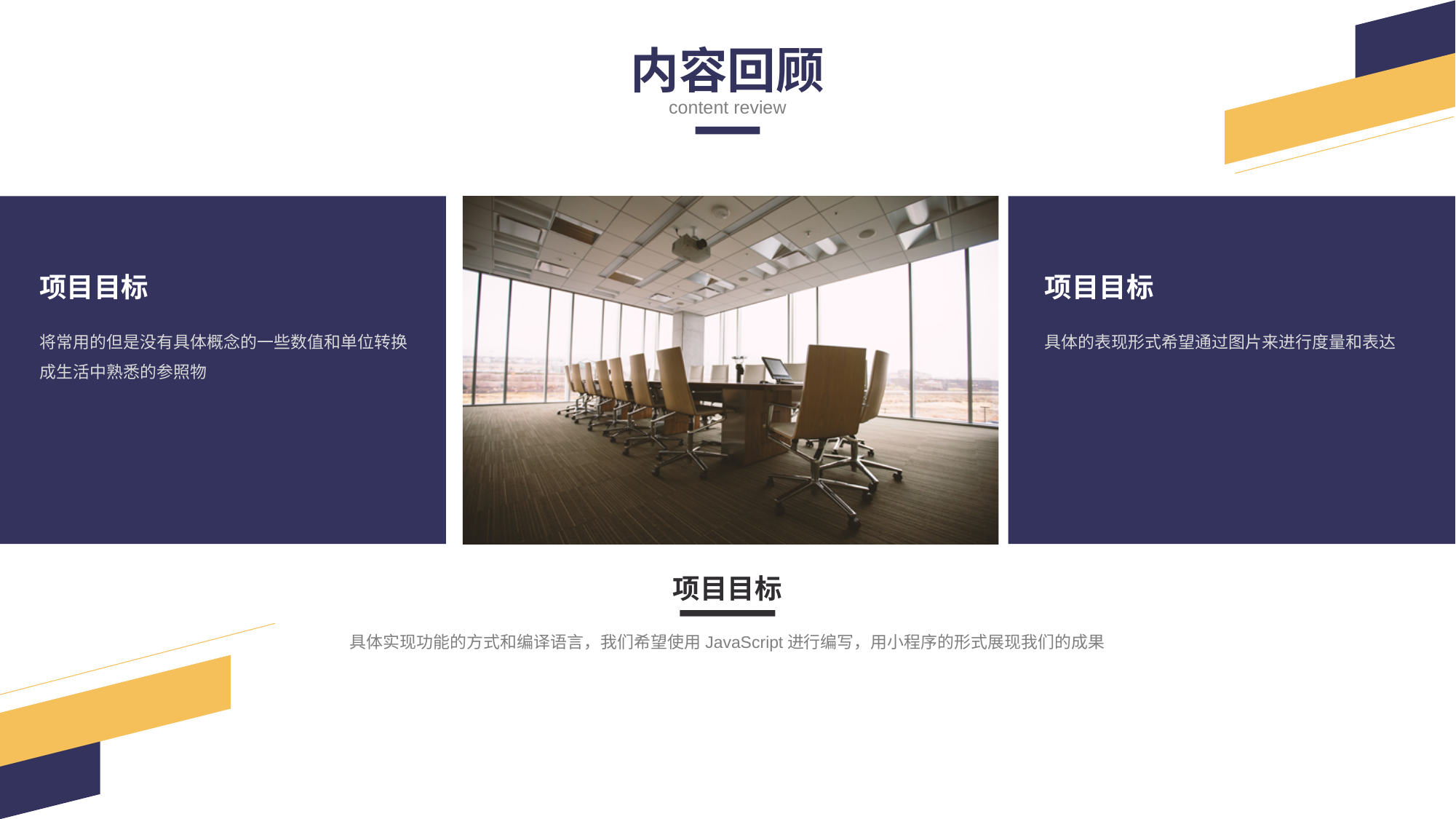

内容回顾

content review

项目目标
将常用的但是没有具体概念的一些数值和单位转换成生活中熟悉的参照物
项目目标
具体的表现形式希望通过图片来进行度量和表达
项目目标

具体实现功能的方式和编译语言，我们希望使用JavaScript进行编写，用小程序的形式展现我们的成果